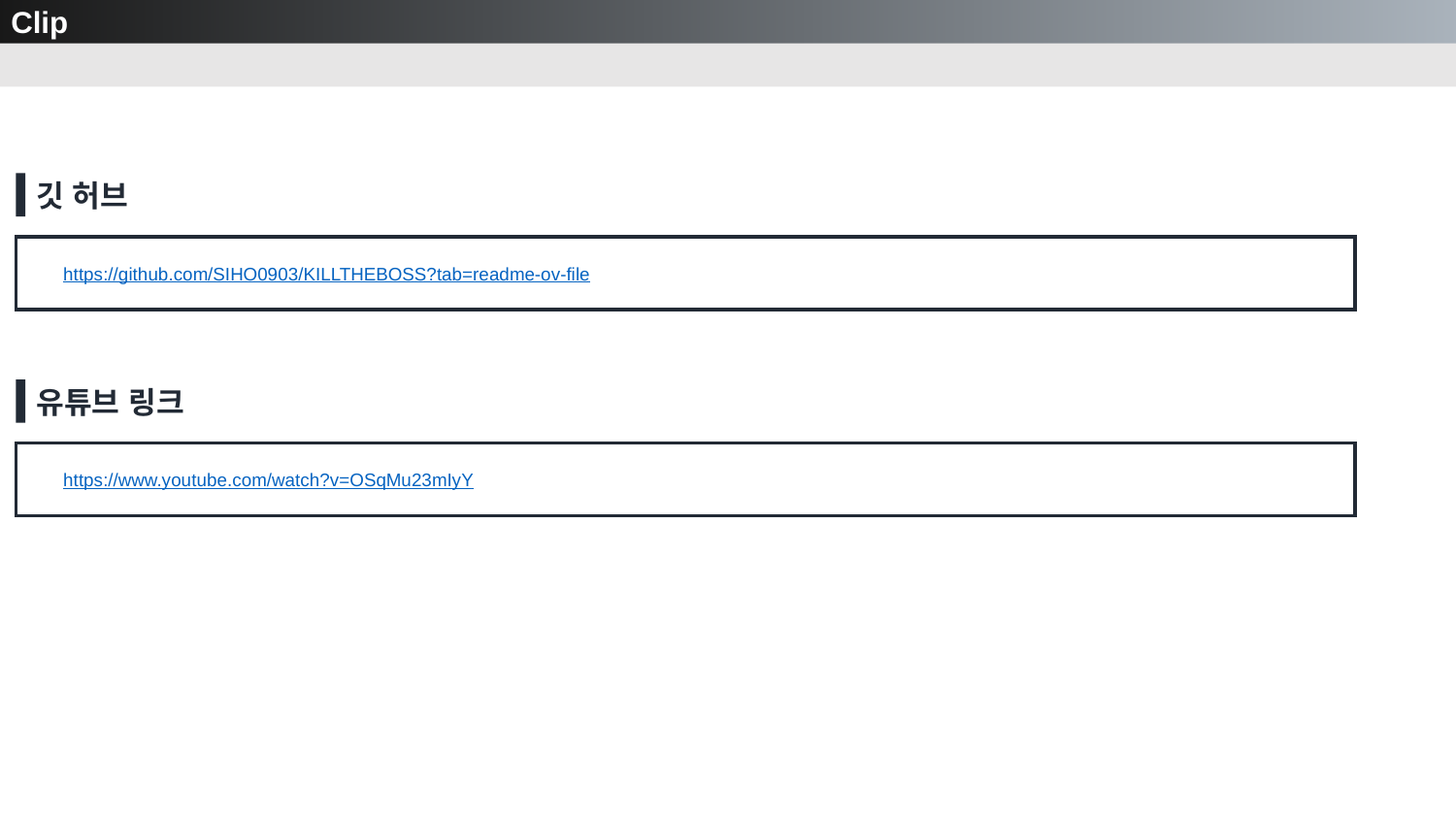

Clip

깃 허브

https://github.com/SIHO0903/KILLTHEBOSS?tab=readme-ov-file
유튜브 링크

https://www.youtube.com/watch?v=OSqMu23mIyY